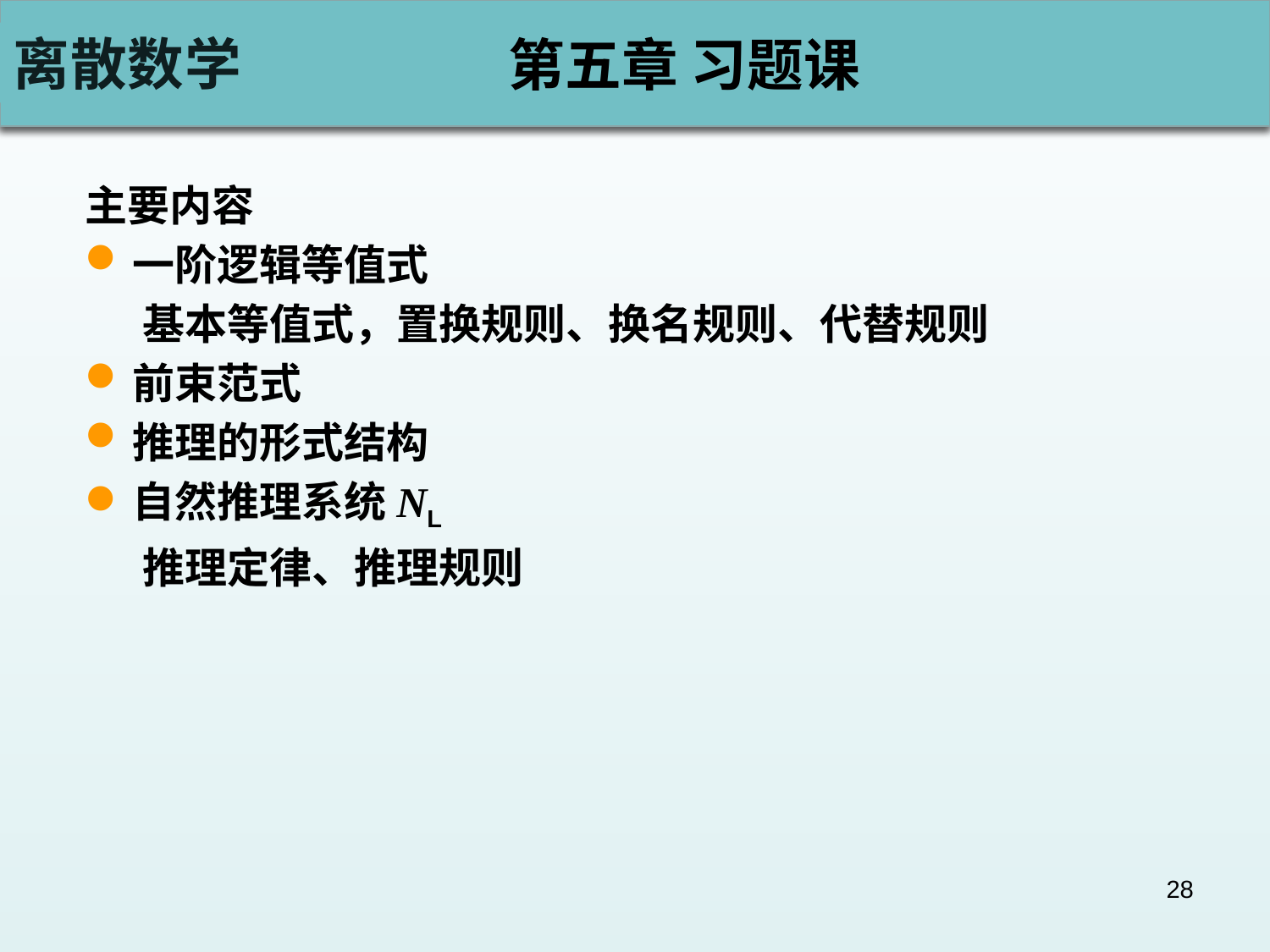

# 第五章 习题课
主要内容
一阶逻辑等值式
     基本等值式，置换规则、换名规则、代替规则
前束范式
推理的形式结构
自然推理系统NL
     推理定律、推理规则
28